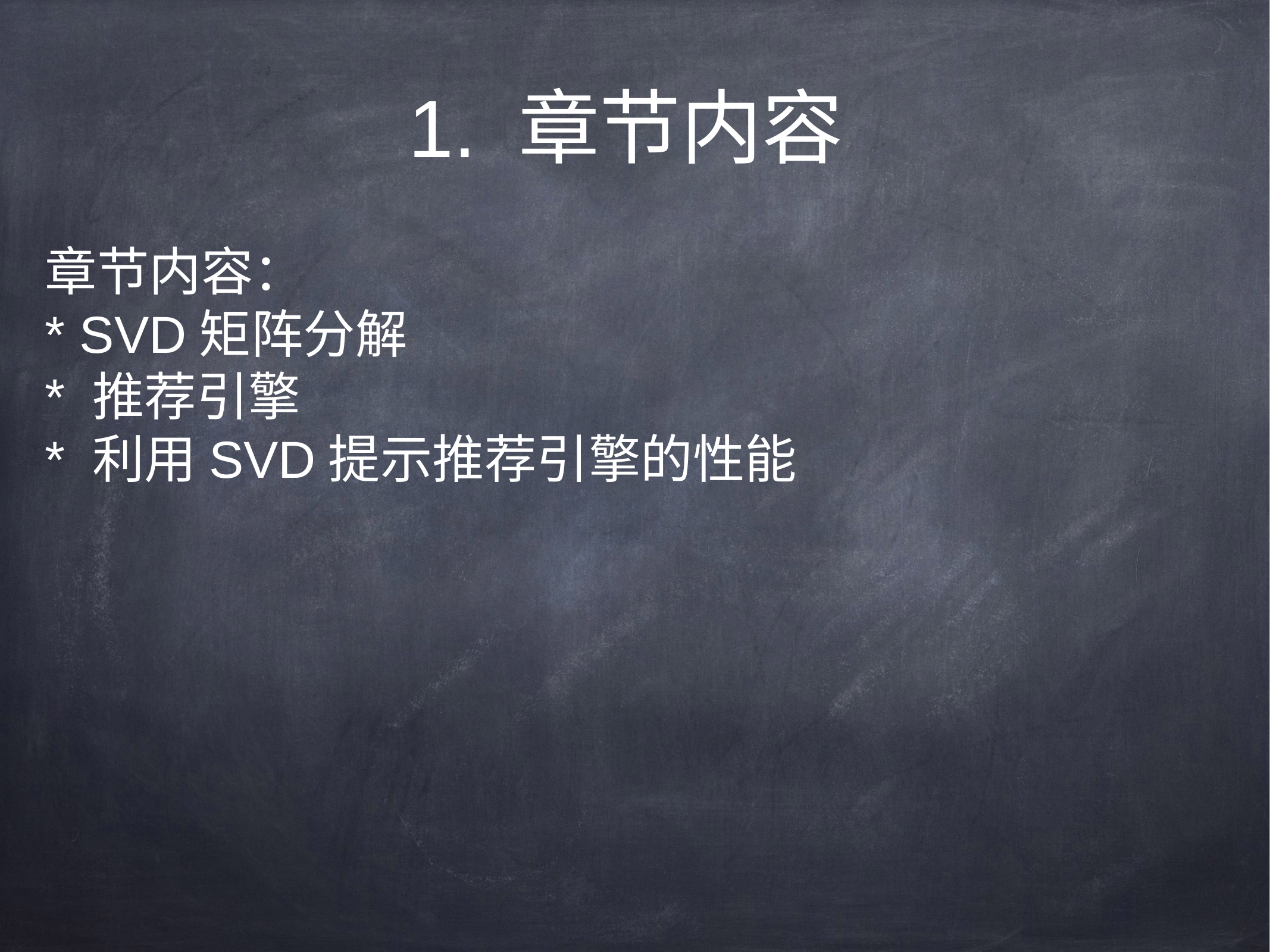

# 1. 章节内容
章节内容：
* SVD矩阵分解
* 推荐引擎
* 利用SVD提示推荐引擎的性能